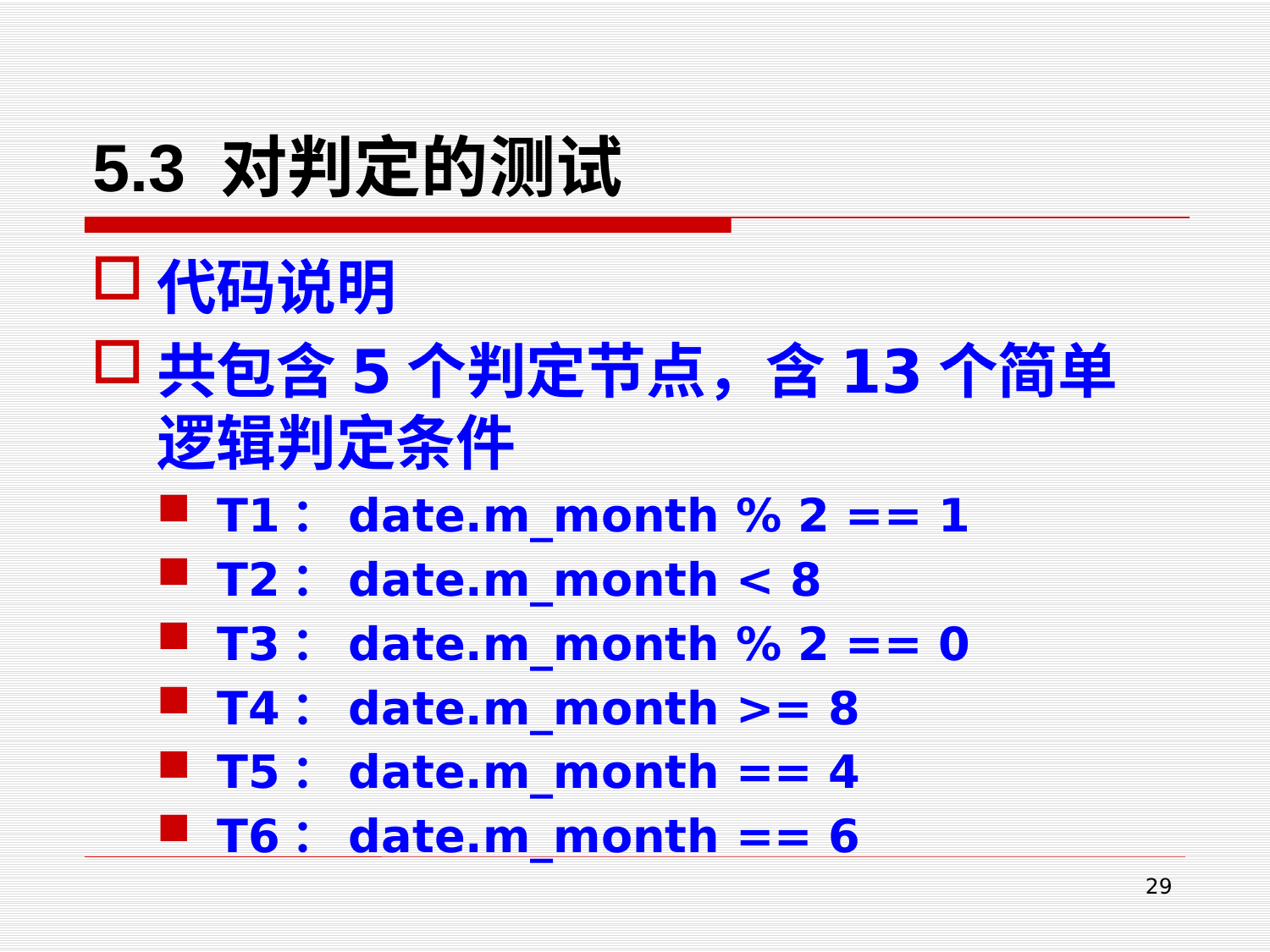

# 5.3 对判定的测试
代码说明
共包含5个判定节点，含13个简单逻辑判定条件
T1：date.m_month % 2 == 1
T2：date.m_month < 8
T3：date.m_month % 2 == 0
T4：date.m_month >= 8
T5：date.m_month == 4
T6：date.m_month == 6
29